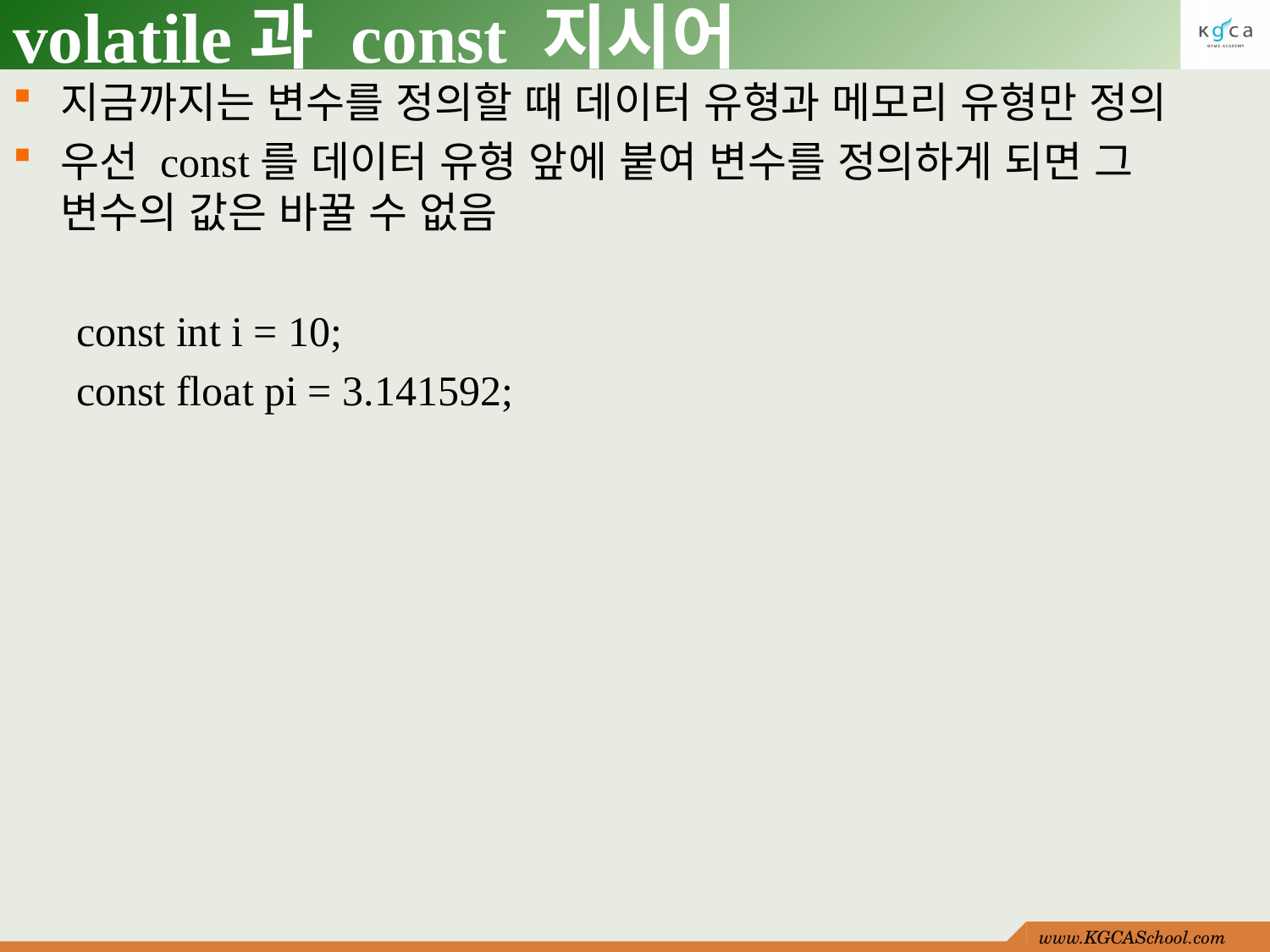

# volatile과 const 지시어
지금까지는 변수를 정의할 때 데이터 유형과 메모리 유형만 정의
우선 const를 데이터 유형 앞에 붙여 변수를 정의하게 되면 그 변수의 값은 바꿀 수 없음

const int i = 10;
const float pi = 3.141592;